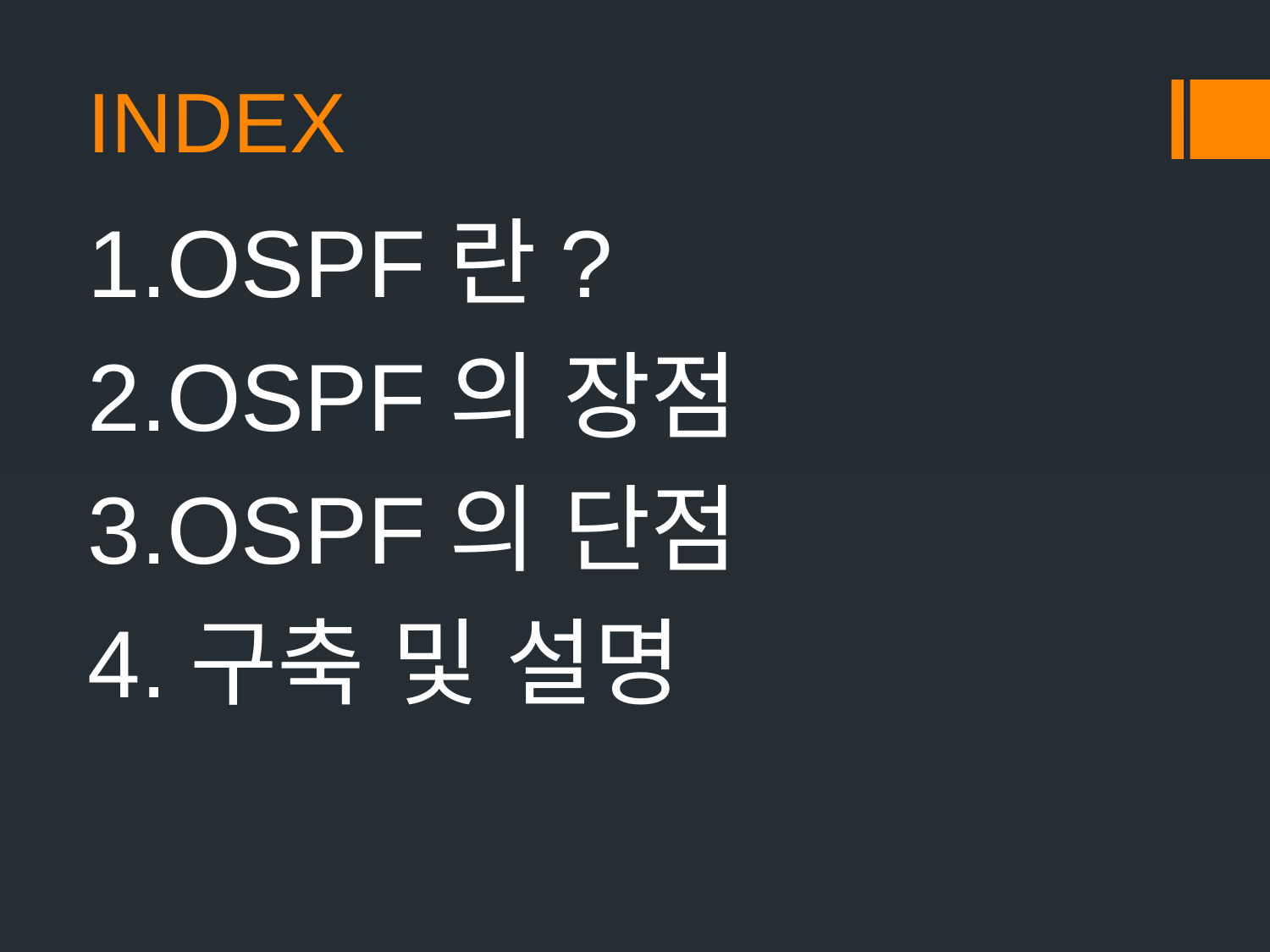

# INDEX
1.OSPF란?
2.OSPF의 장점
3.OSPF의 단점
4.구축 및 설명